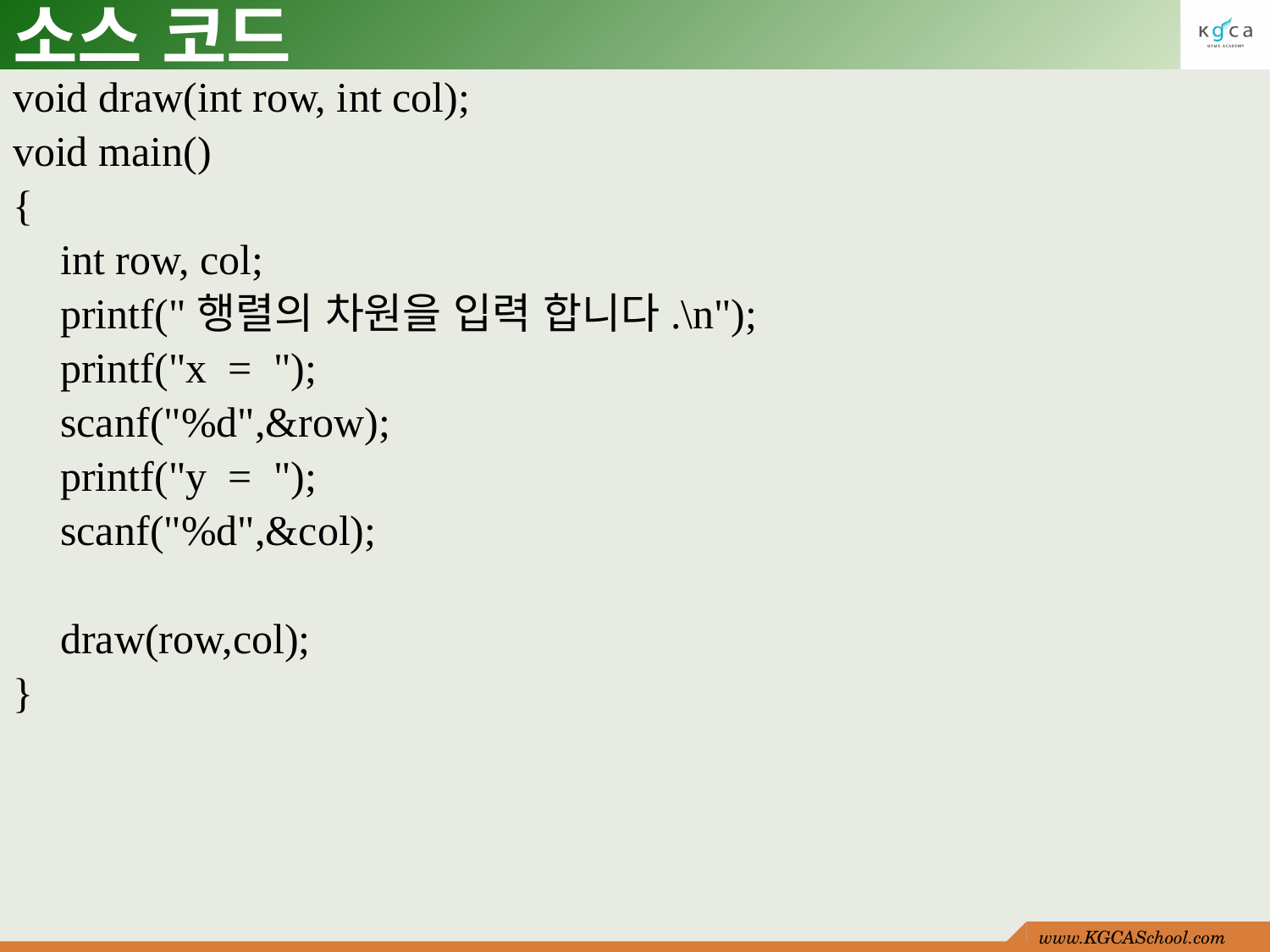

# 소스 코드
void draw(int row, int col);
void main()
{
	int row, col;
	printf("행렬의 차원을 입력 합니다.\n");
	printf("x  =  ");
	scanf("%d",&row);
	printf("y  =  ");
	scanf("%d",&col);

	draw(row,col);
}